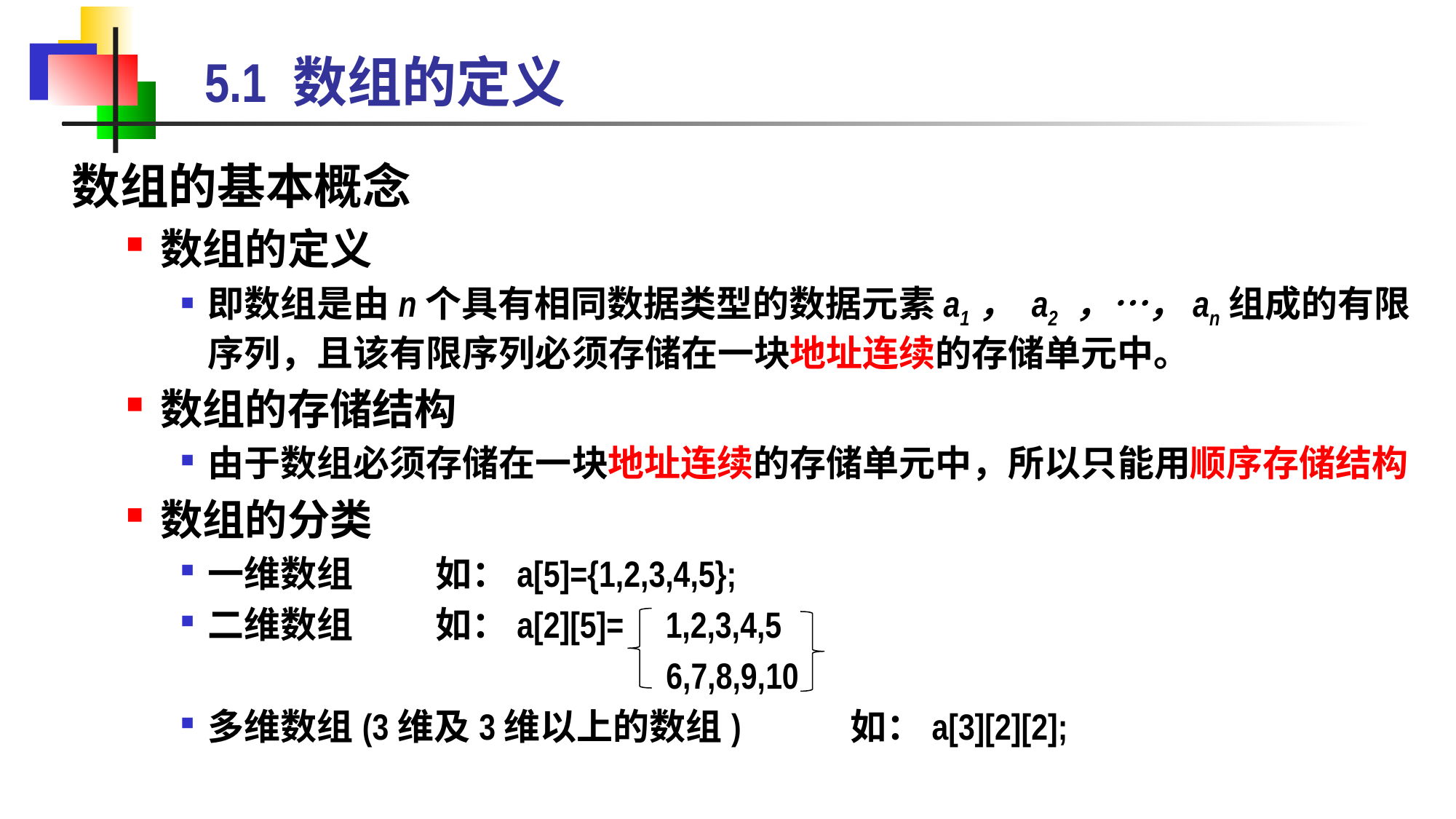

# 5.1 数组的定义
数组的基本概念
数组的定义
即数组是由n个具有相同数据类型的数据元素a1， a2 ，…，an组成的有限序列，且该有限序列必须存储在一块地址连续的存储单元中。
数组的存储结构
由于数组必须存储在一块地址连续的存储单元中，所以只能用顺序存储结构
数组的分类
一维数组          如：a[5]={1,2,3,4,5};
二维数组          如：a[2][5]=     1,2,3,4,5
                                                          6,7,8,9,10
多维数组(3维及3维以上的数组)            如：a[3][2][2];